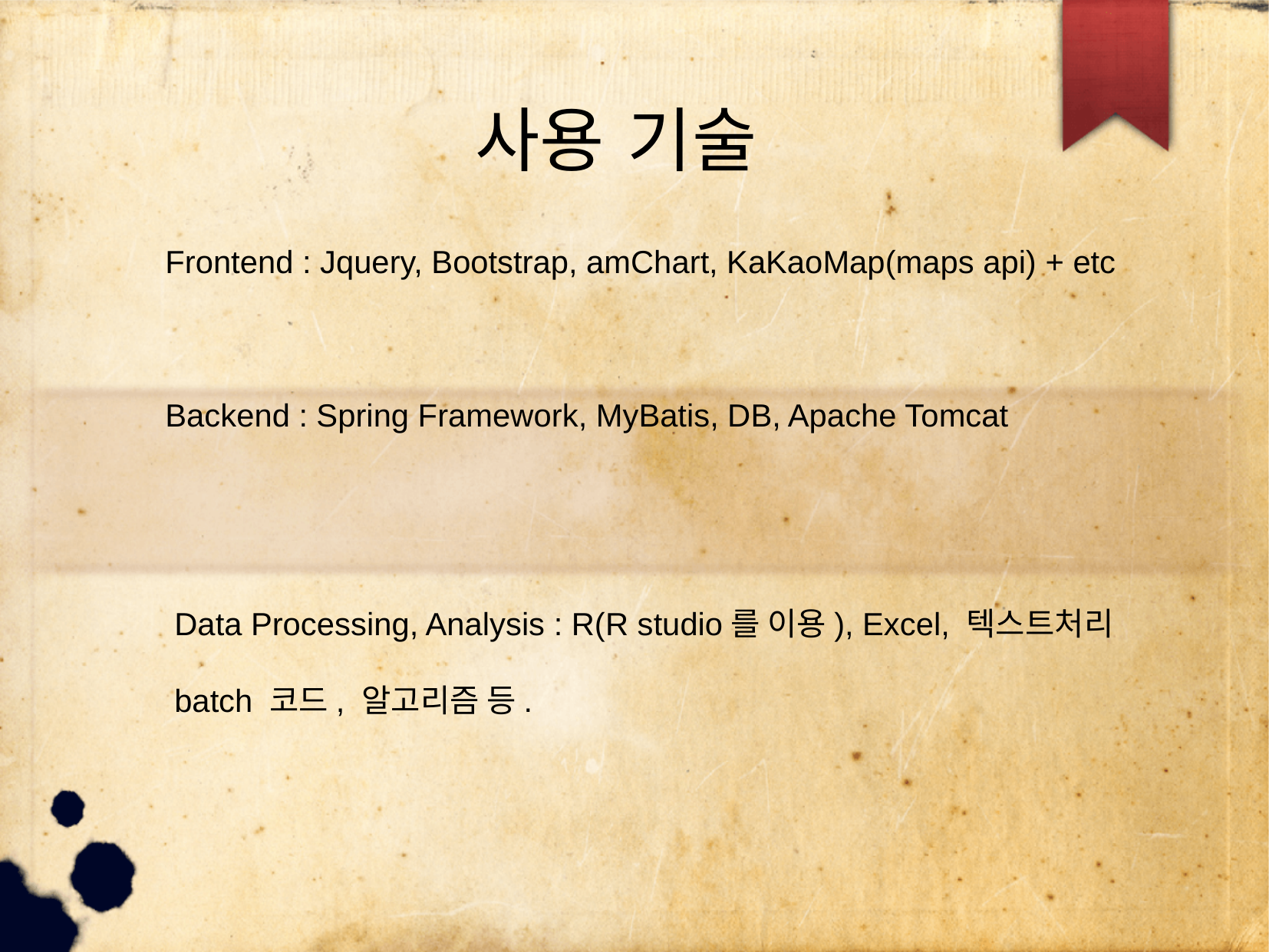

사용 기술
Frontend : Jquery, Bootstrap, amChart, KaKaoMap(maps api) + etc
Backend : Spring Framework, MyBatis, DB, Apache Tomcat
Data Processing, Analysis : R(R studio를 이용), Excel, 텍스트처리 								batch 코드, 알고리즘 등.